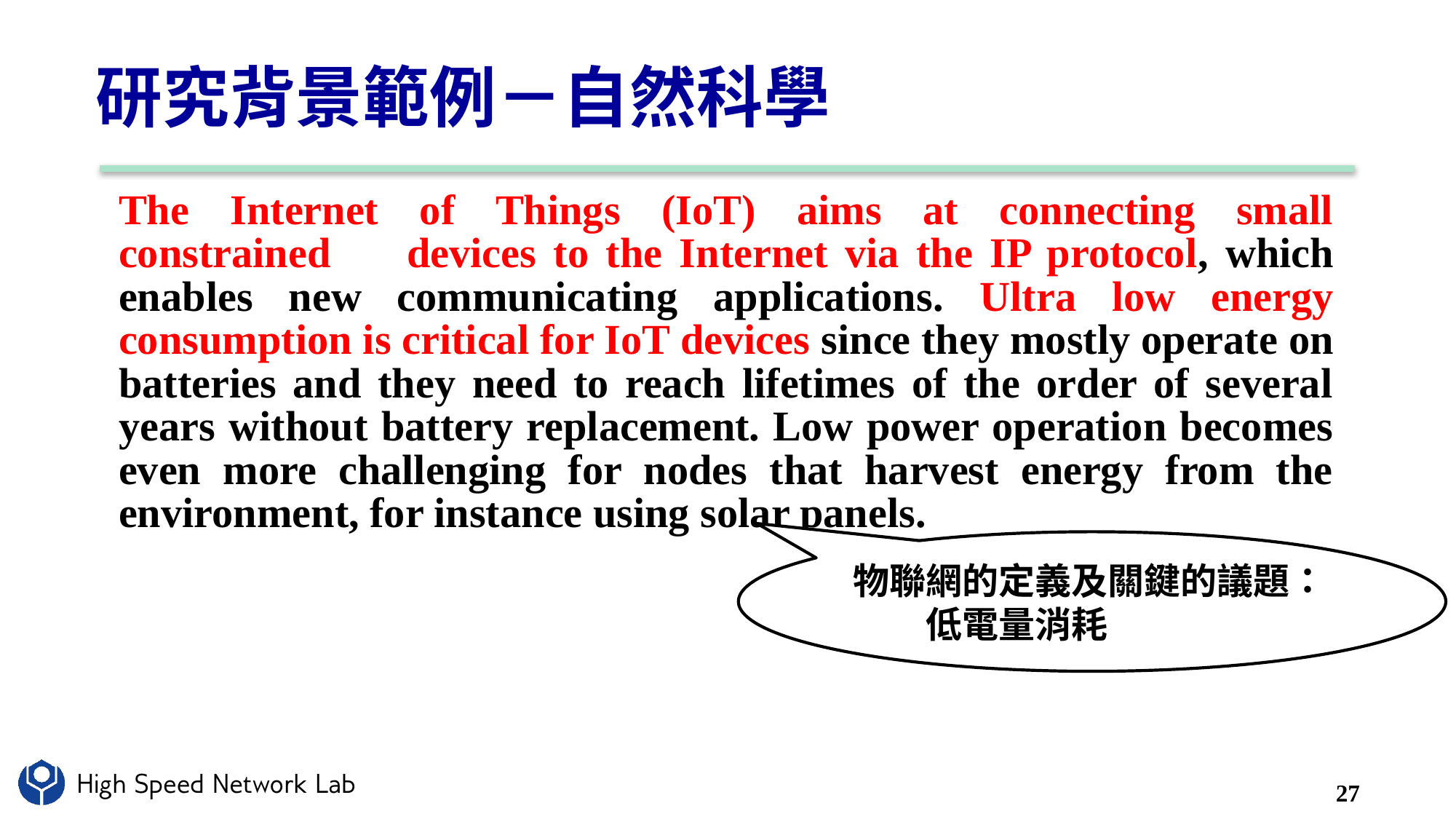

# 研究背景範例－自然科學
The Internet of Things (IoT) aims at connecting small constrained　devices to the Internet via the IP protocol, which enables new communicating applications. Ultra low energy consumption is critical for IoT devices since they mostly operate on batteries and they need to reach lifetimes of the order of several years without battery replacement. Low power operation becomes even more challenging for nodes that harvest energy from the environment, for instance using solar panels.
物聯網的定義及關鍵的議題：
　　低電量消耗
27